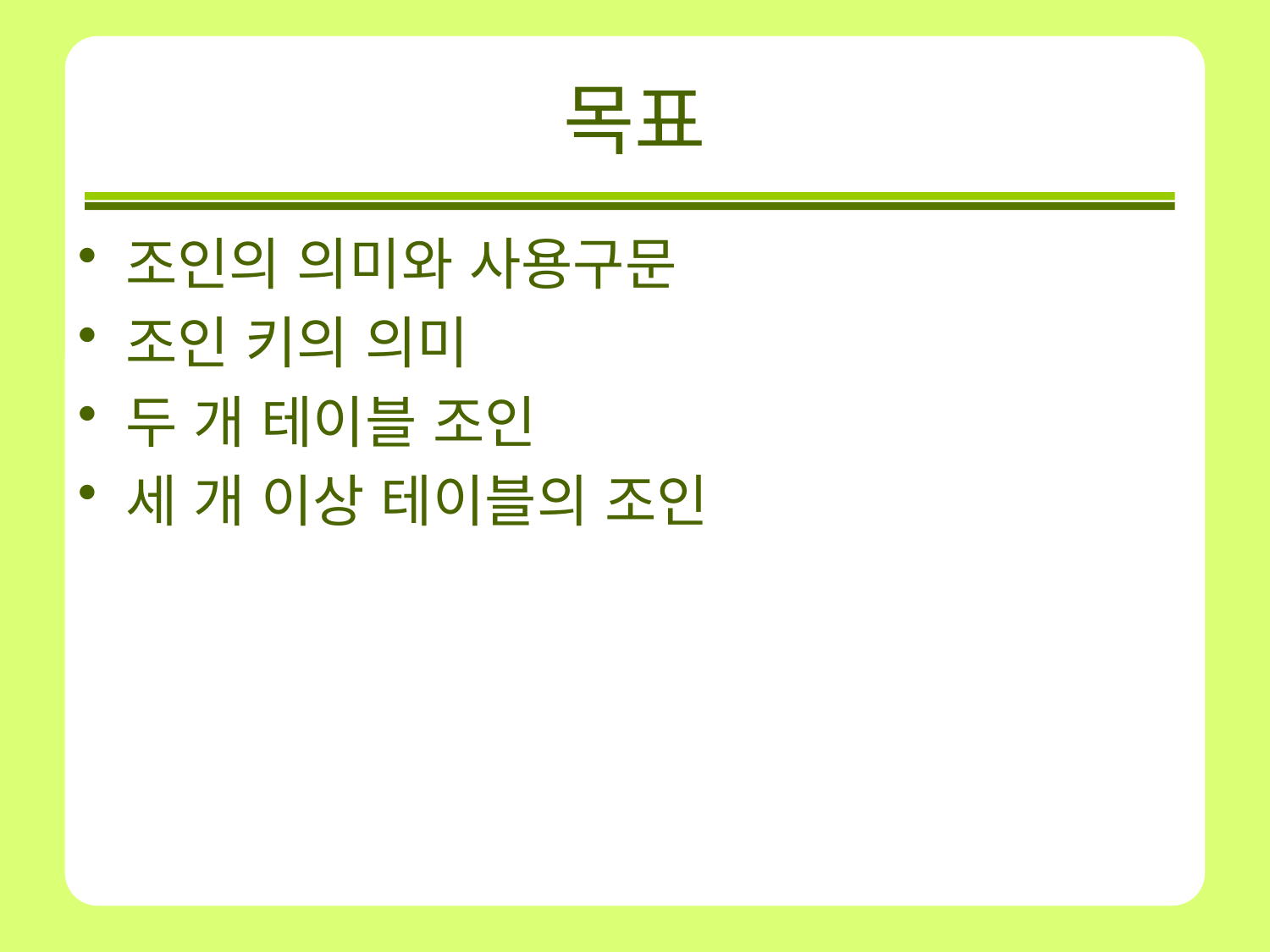

# 목표
조인의 의미와 사용구문
조인 키의 의미
두 개 테이블 조인
세 개 이상 테이블의 조인